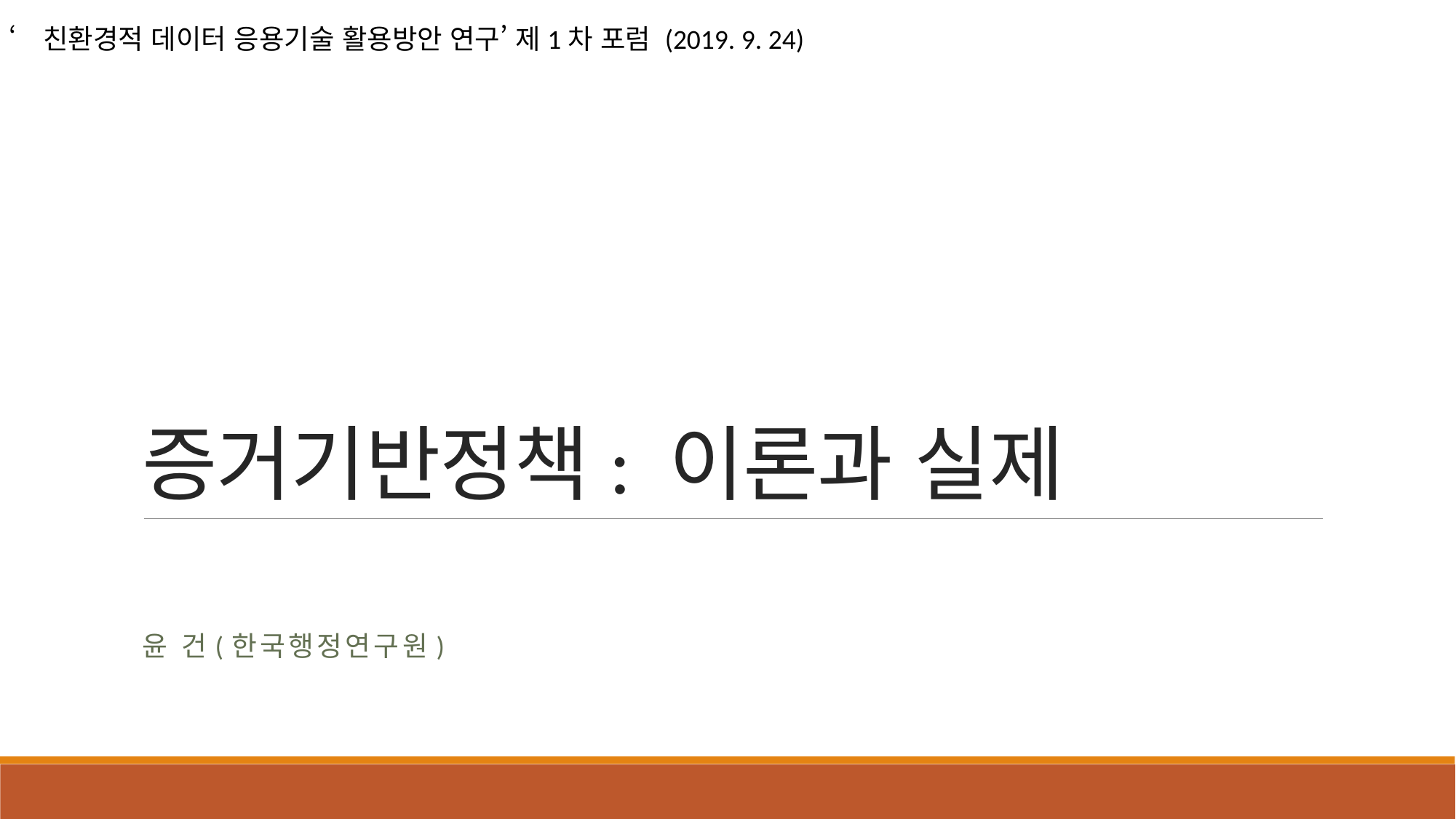

‘친환경적 데이터 응용기술 활용방안 연구’ 제1차 포럼 (2019. 9. 24)
# 증거기반정책: 이론과 실제

윤 건(한국행정연구원)